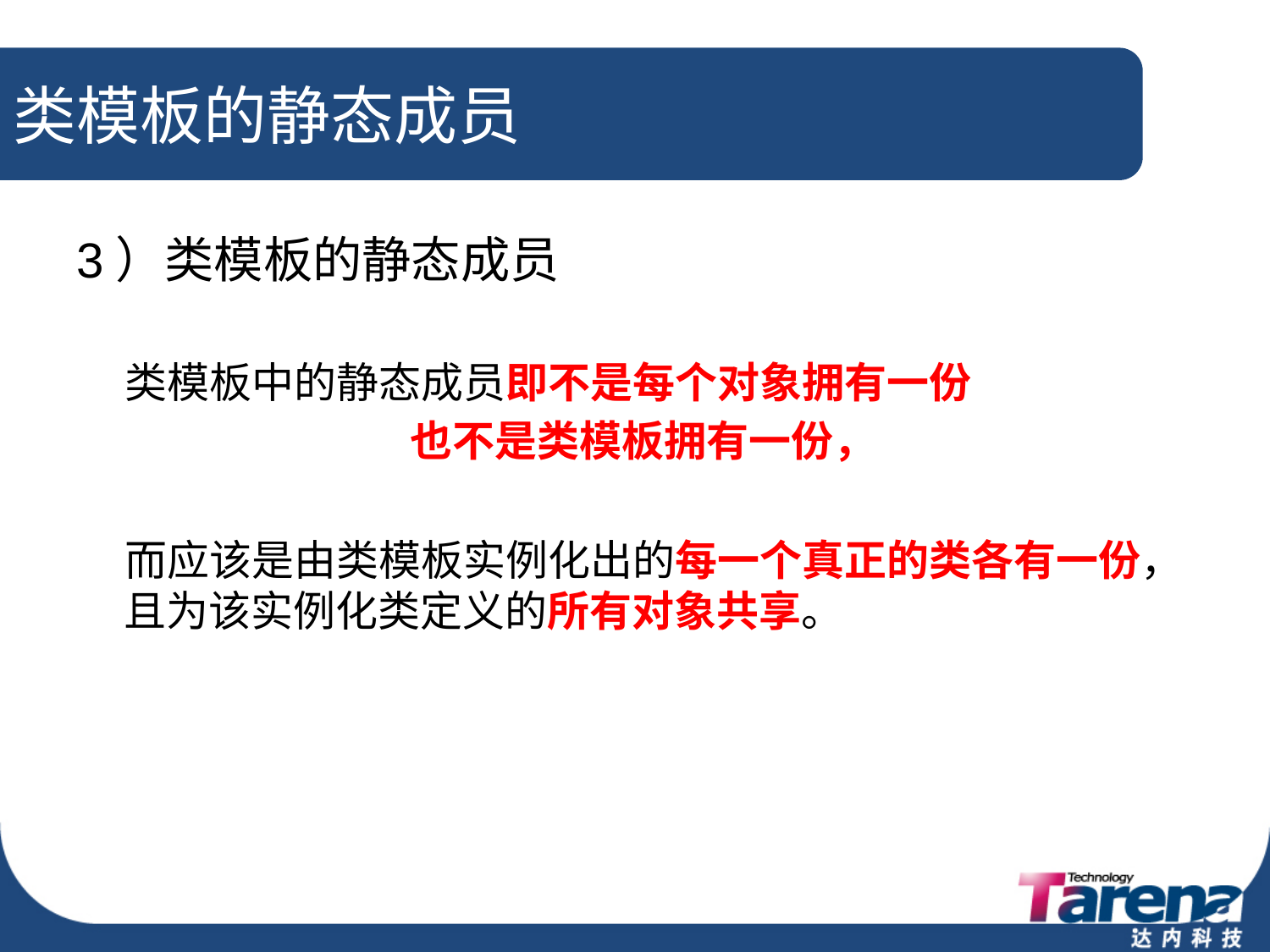

# 类模板的静态成员
3）类模板的静态成员

    类模板中的静态成员即不是每个对象拥有一份
                                  也不是类模板拥有一份，

    而应该是由类模板实例化出的每一个真正的类各有一份，且为该实例化类定义的所有对象共享。